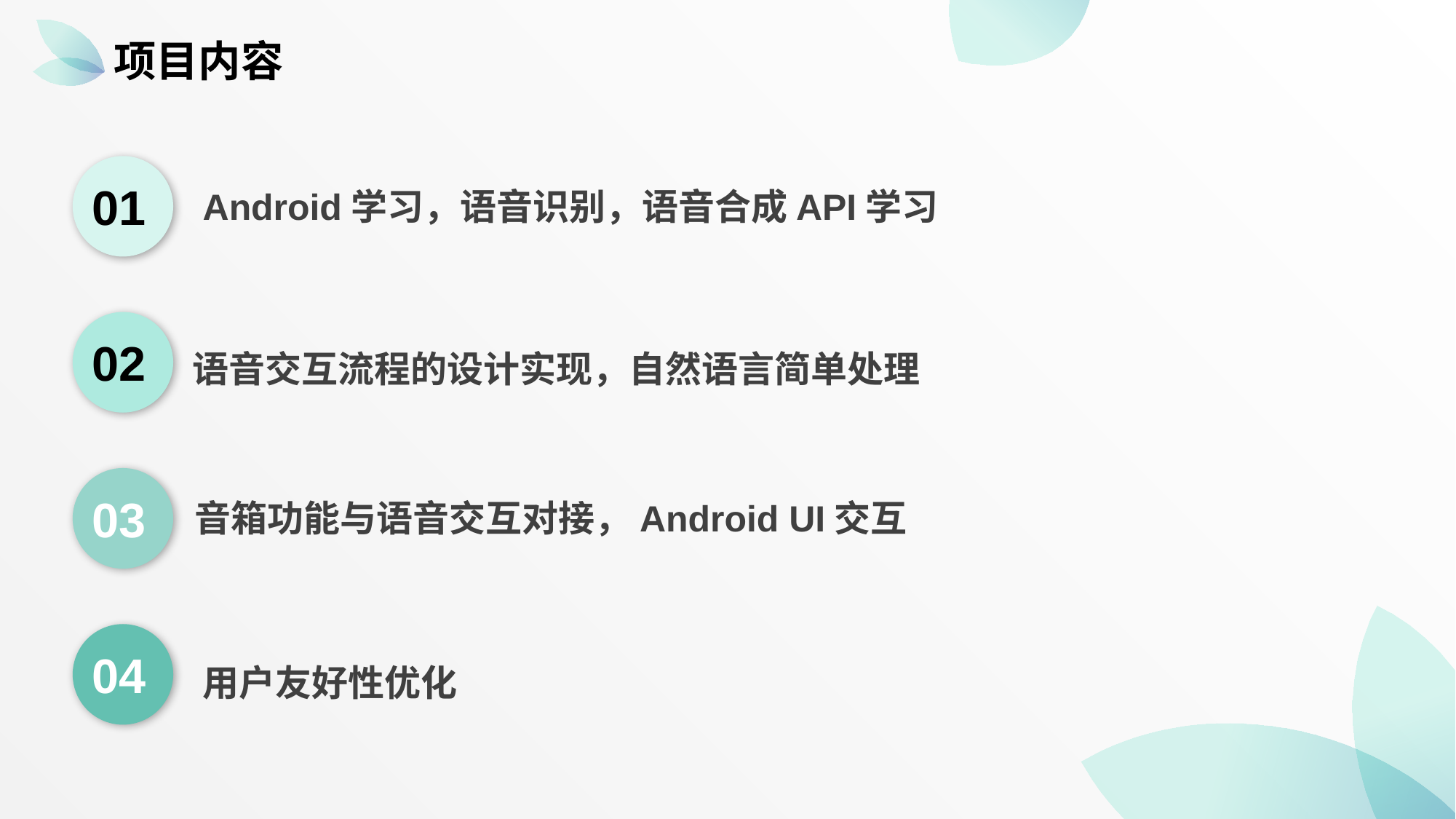

项目内容

01
Android学习，语音识别，语音合成API学习

02
语音交互流程的设计实现，自然语言简单处理

03
音箱功能与语音交互对接，Android UI交互

04
用户友好性优化